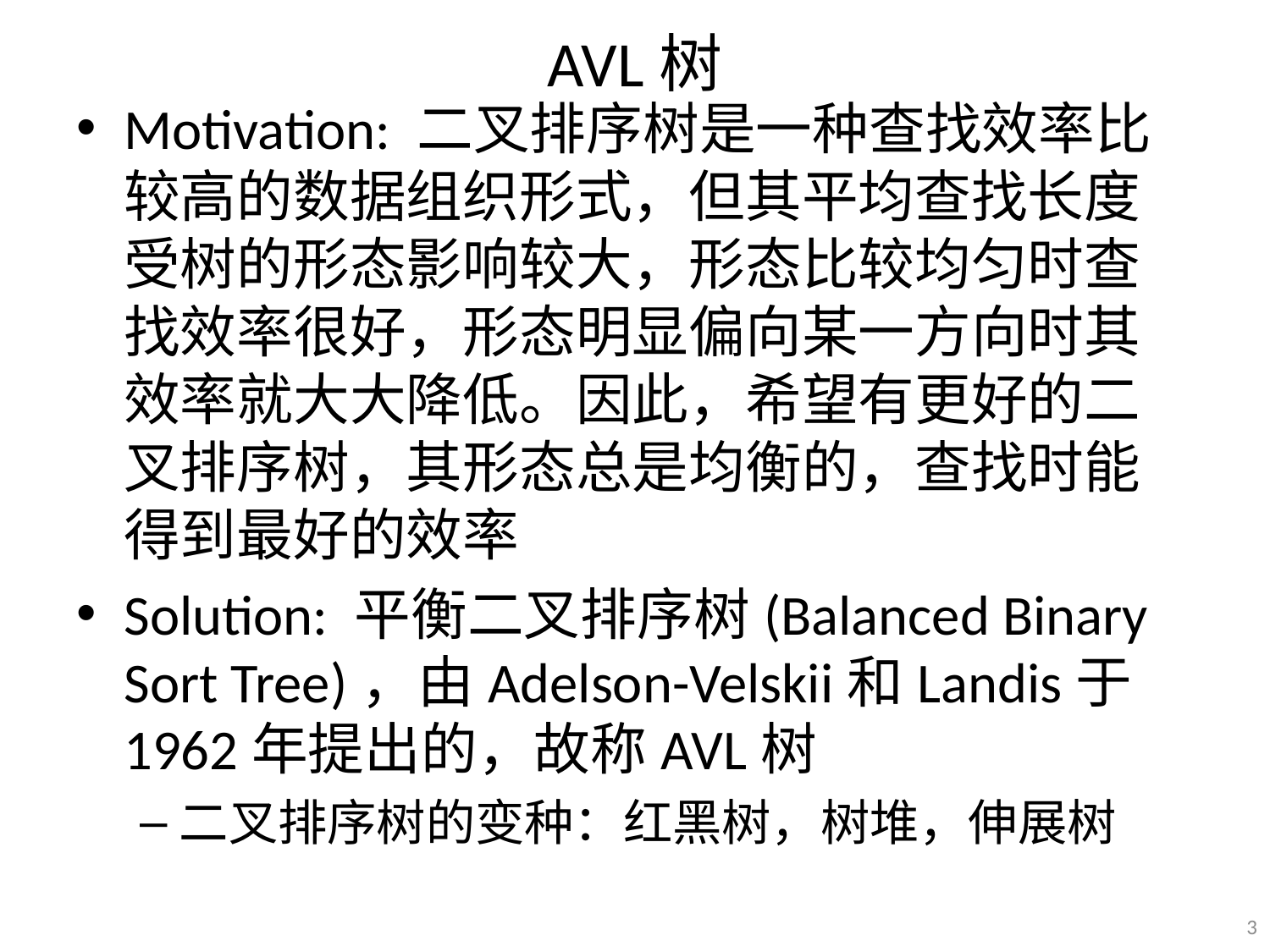

# AVL树
Motivation: 二叉排序树是一种查找效率比较高的数据组织形式，但其平均查找长度受树的形态影响较大，形态比较均匀时查找效率很好，形态明显偏向某一方向时其效率就大大降低。因此，希望有更好的二叉排序树，其形态总是均衡的，查找时能得到最好的效率
Solution: 平衡二叉排序树(Balanced Binary Sort Tree)，由Adelson-Velskii和Landis于1962年提出的，故称AVL树
二叉排序树的变种：红黑树，树堆，伸展树

3